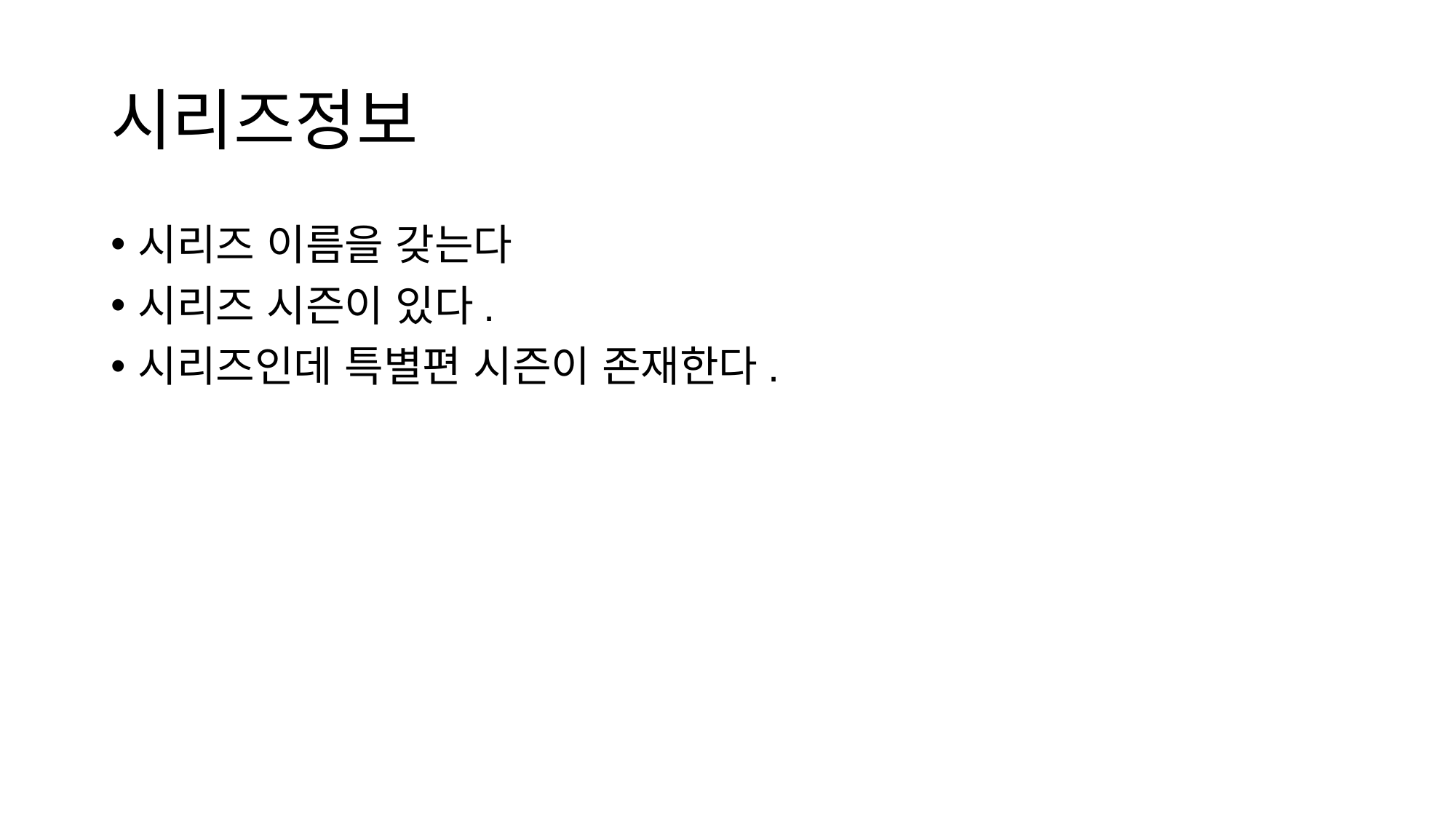

# 시리즈정보
시리즈 이름을 갖는다
시리즈 시즌이 있다.
시리즈인데 특별편 시즌이 존재한다.